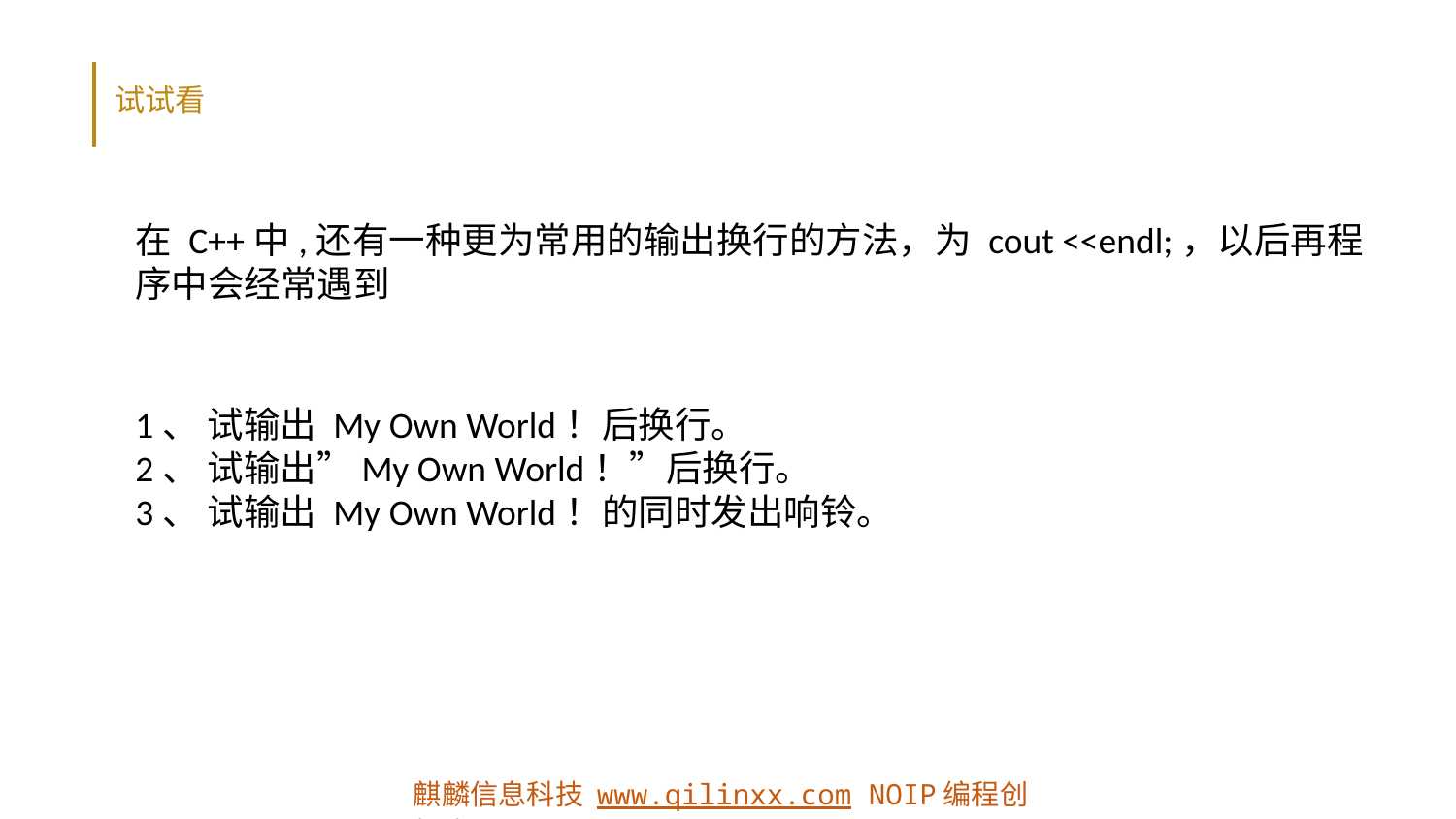

试试看

在 C++中,还有一种更为常用的输出换行的方法，为 cout <<endl;，以后再程序中会经常遇到
1、 试输出 My Own World！后换行。
2、 试输出”My Own World！”后换行。
3、 试输出 My Own World！的同时发出响铃。
麒麟信息科技 www.qilinxx.com NOIP编程创新班